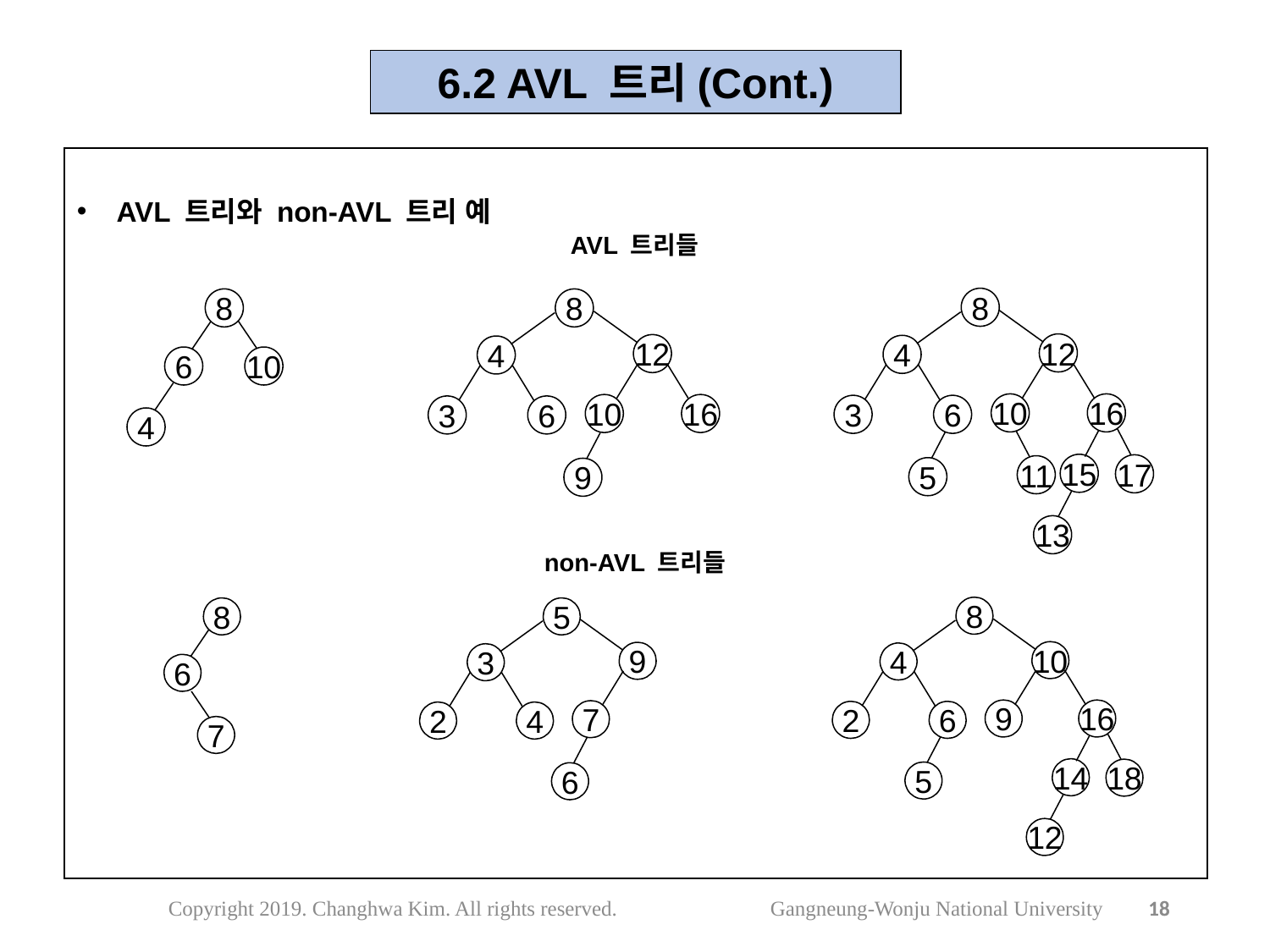

6.2 AVL 트리(Cont.)

AVL 트리와 non-AVL 트리 예

AVL 트리들
8

12
4

10
16
3
6

15
17
11
5

13
8

6
10

4
8

12
4

10
16
3
6

9
non-AVL 트리들
8

10
4

9
16
2
6

14
18
5

12
8

6

7
5

9
3

7
2
4

6
Copyright 2019. Changhwa Kim. All rights reserved.                             Gangneung-Wonju National University
18
18